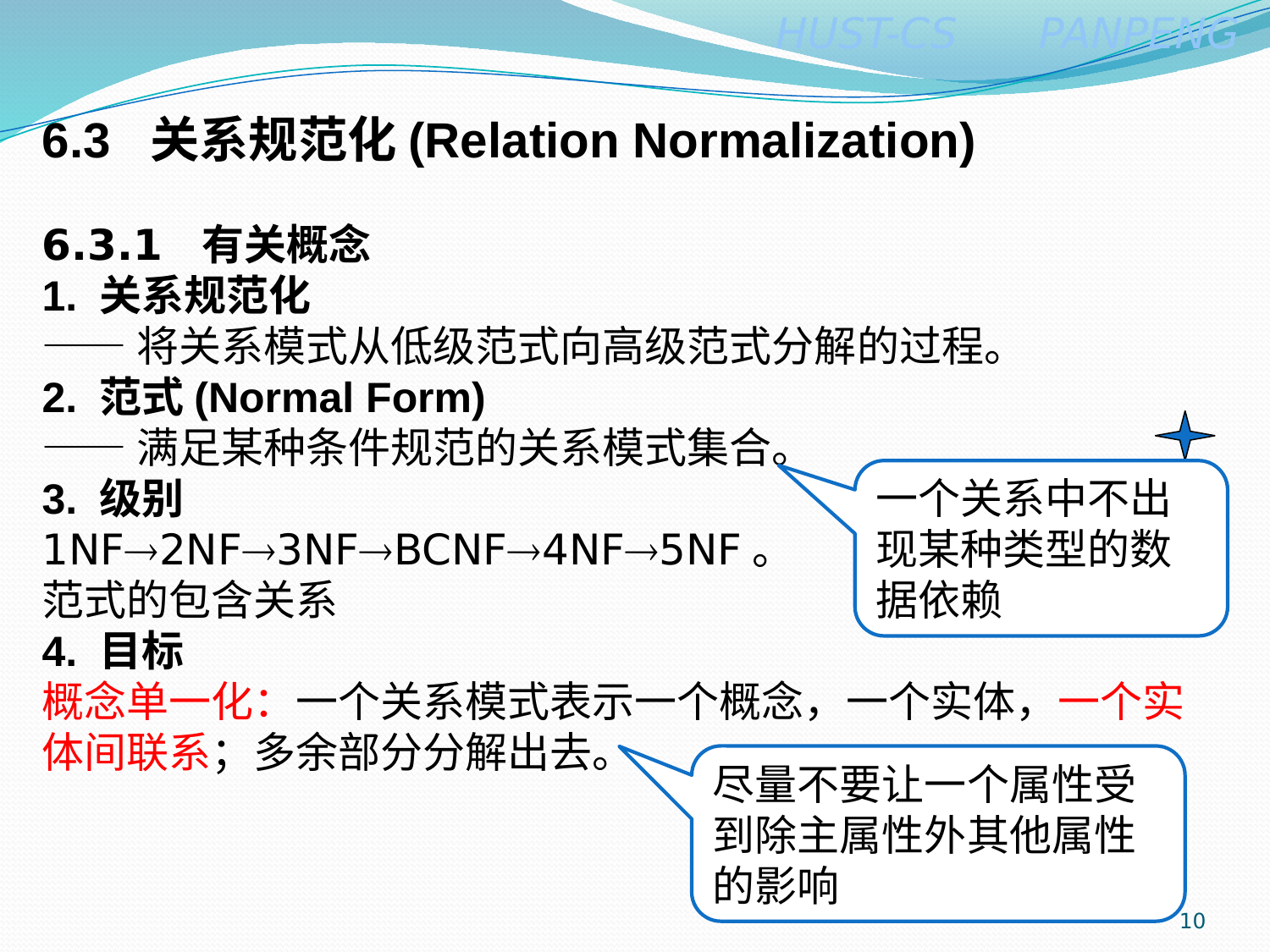

6.3  关系规范化(Relation Normalization)

6.3.1  有关概念
1. 关系规范化
——将关系模式从低级范式向高级范式分解的过程。
2. 范式(Normal Form)
——满足某种条件规范的关系模式集合。
3. 级别
1NF→2NF→3NF→BCNF→4NF→5NF。
范式的包含关系
4. 目标
概念单一化：一个关系模式表示一个概念，一个实体，一个实体间联系；多余部分分解出去。

一个关系中不出现某种类型的数据依赖
尽量不要让一个属性受到除主属性外其他属性的影响
10